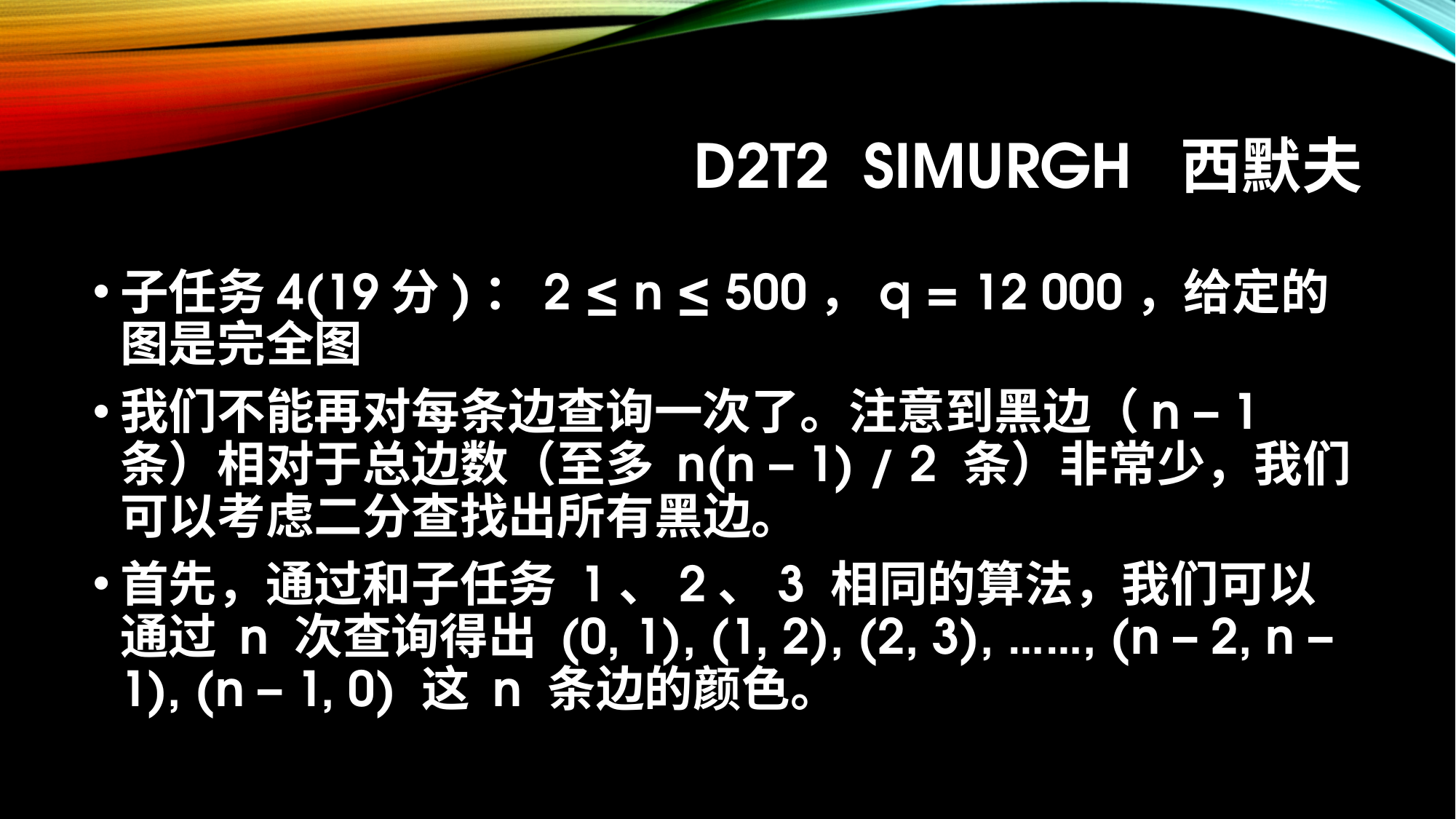

# D2T2  Simurgh  西默夫
子任务4(19分)：2 ≤ n ≤ 500，q = 12 000，给定的图是完全图
我们不能再对每条边查询一次了。注意到黑边（n – 1 条）相对于总边数（至多 n(n – 1) / 2 条）非常少，我们可以考虑二分查找出所有黑边。
首先，通过和子任务 1、2、3 相同的算法，我们可以通过 n 次查询得出 (0, 1), (1, 2), (2, 3), ……, (n – 2, n – 1), (n – 1, 0) 这 n 条边的颜色。